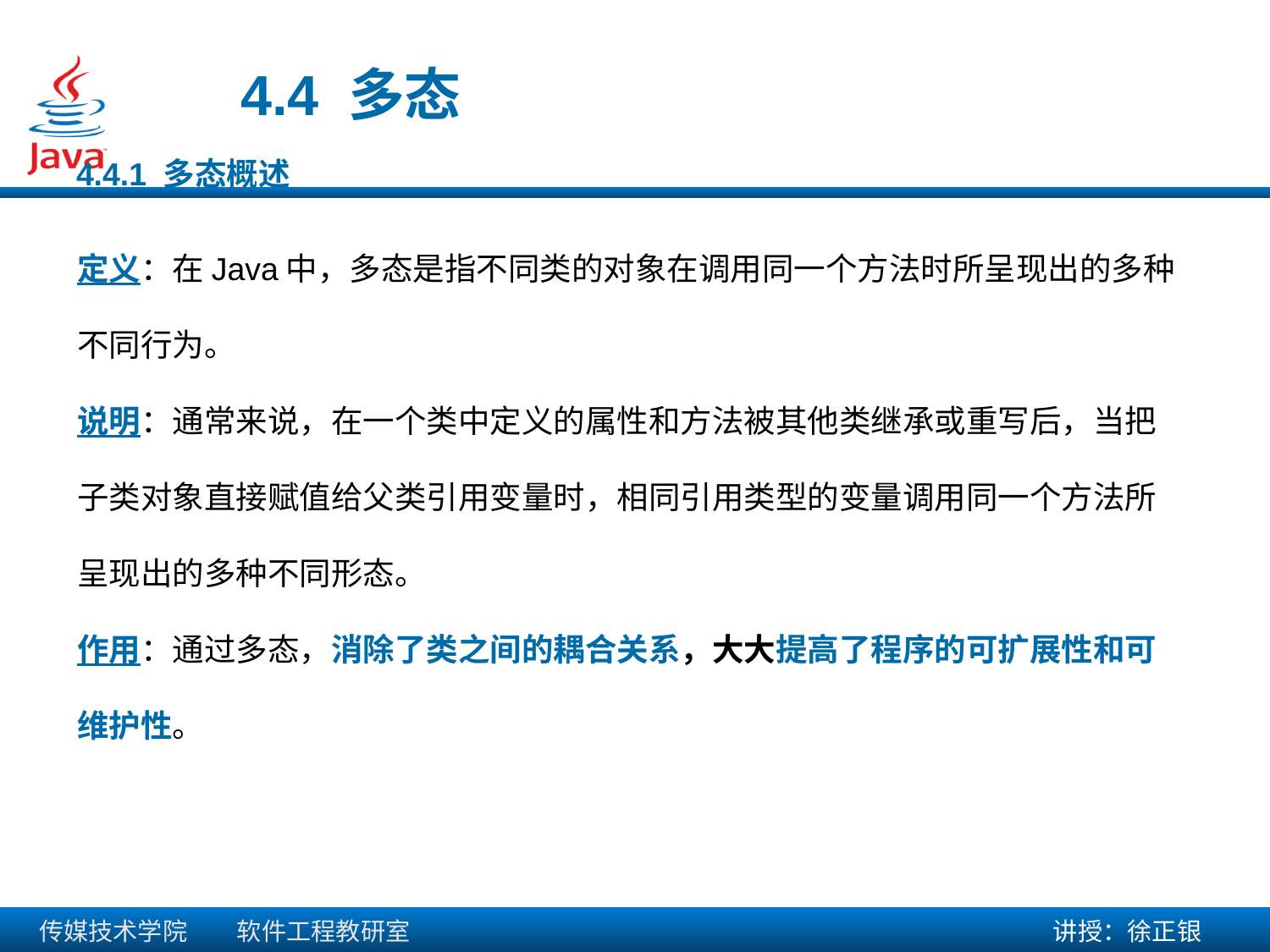

4.4 多态
4.4.1 多态概述
定义：在Java中，多态是指不同类的对象在调用同一个方法时所呈现出的多种不同行为。
说明：通常来说，在一个类中定义的属性和方法被其他类继承或重写后，当把子类对象直接赋值给父类引用变量时，相同引用类型的变量调用同一个方法所呈现出的多种不同形态。
作用：通过多态，消除了类之间的耦合关系，大大提高了程序的可扩展性和可维护性。